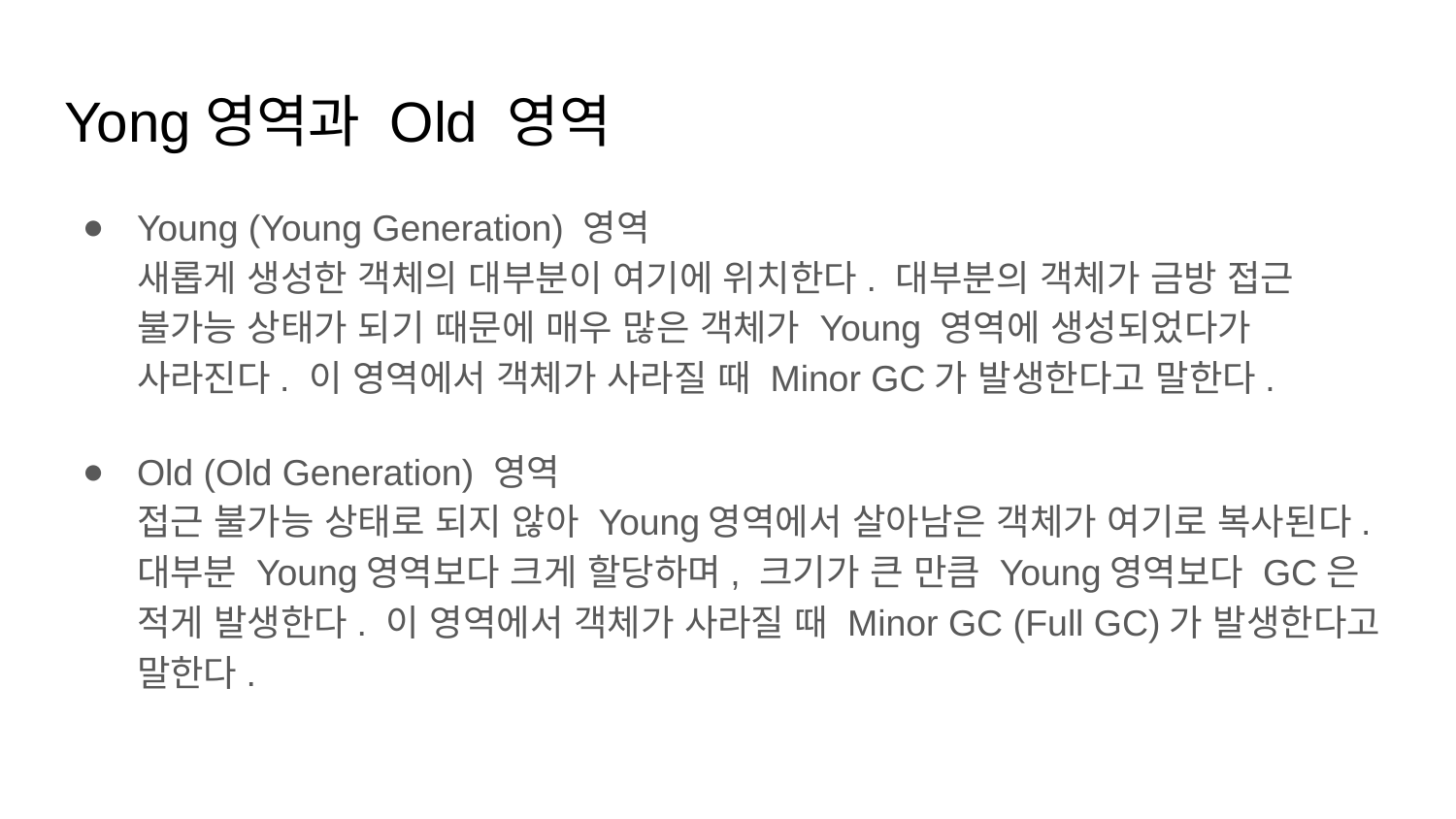

# Yong영역과 Old 영역
Young (Young Generation) 영역
새롭게 생성한 객체의 대부분이 여기에 위치한다. 대부분의 객체가 금방 접근 불가능 상태가 되기 때문에 매우 많은 객체가 Young 영역에 생성되었다가 사라진다. 이 영역에서 객체가 사라질 때 Minor GC가 발생한다고 말한다.
Old (Old Generation) 영역
접근 불가능 상태로 되지 않아 Young영역에서 살아남은 객체가 여기로 복사된다. 대부분 Young영역보다 크게 할당하며, 크기가 큰 만큼 Young영역보다 GC은 적게 발생한다. 이 영역에서 객체가 사라질 때 Minor GC (Full GC)가 발생한다고 말한다.